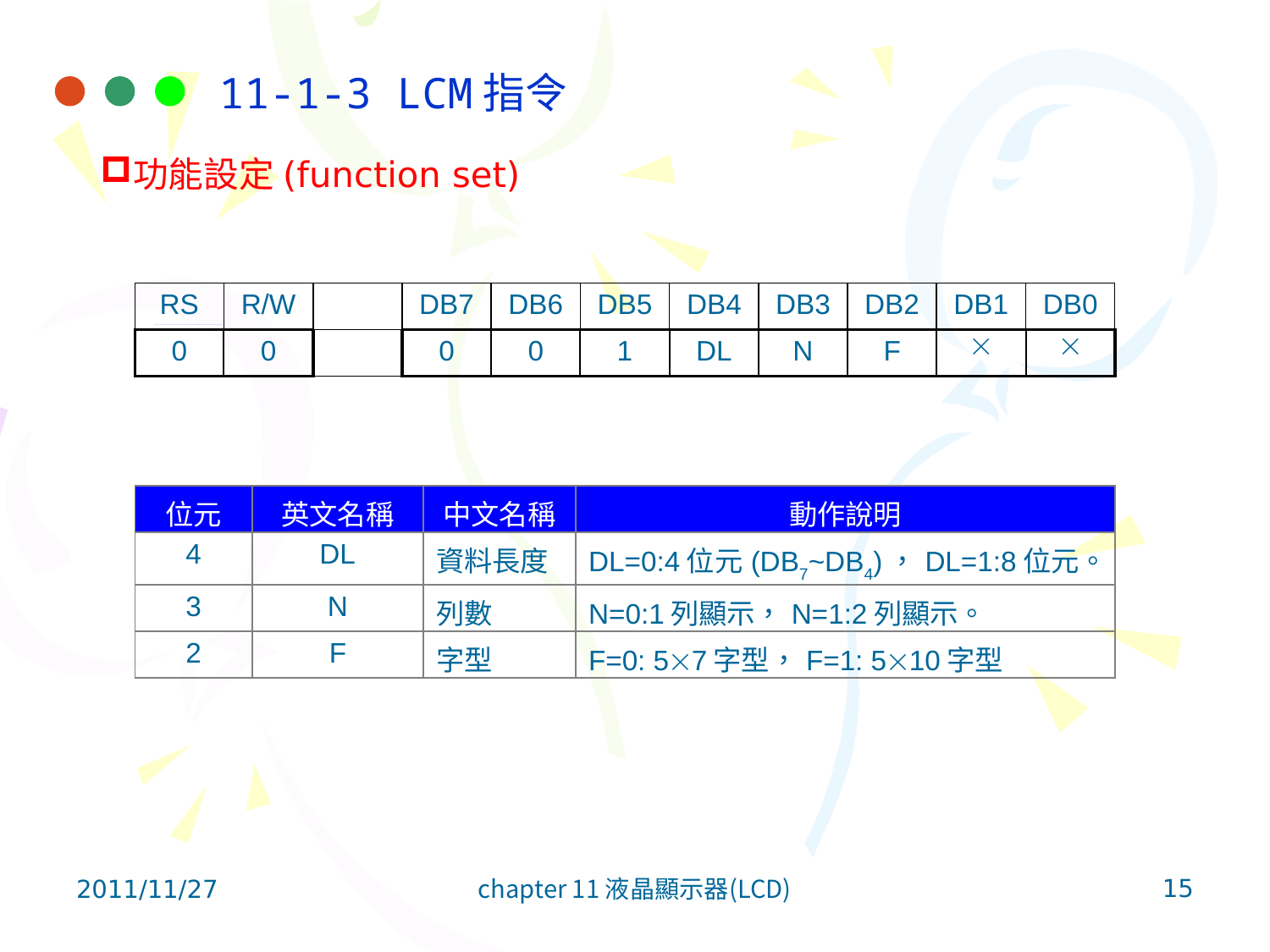

11-1-3 LCM指令

功能設定(function set)
| RS | R/W |  | DB7 | DB6 | DB5 | DB4 | DB3 | DB2 | DB1 | DB0 |
| --- | --- | --- | --- | --- | --- | --- | --- | --- | --- | --- |
| 0 | 0 |  | 0 | 0 | 1 | DL | N | F | × | × |

| 位元 | 英文名稱 | 中文名稱 | 動作說明 |
| --- | --- | --- | --- |
| 4 | DL | 資料長度 | DL=0:4位元(DB7~DB4)，DL=1:8位元。 |
| 3 | N | 列數 | N=0:1列顯示，N=1:2列顯示。 |
| 2 | F | 字型 | F=0: 5×7字型，F=1: 5×10字型 |

15
2011/11/27
chapter 11 液晶顯示器(LCD)